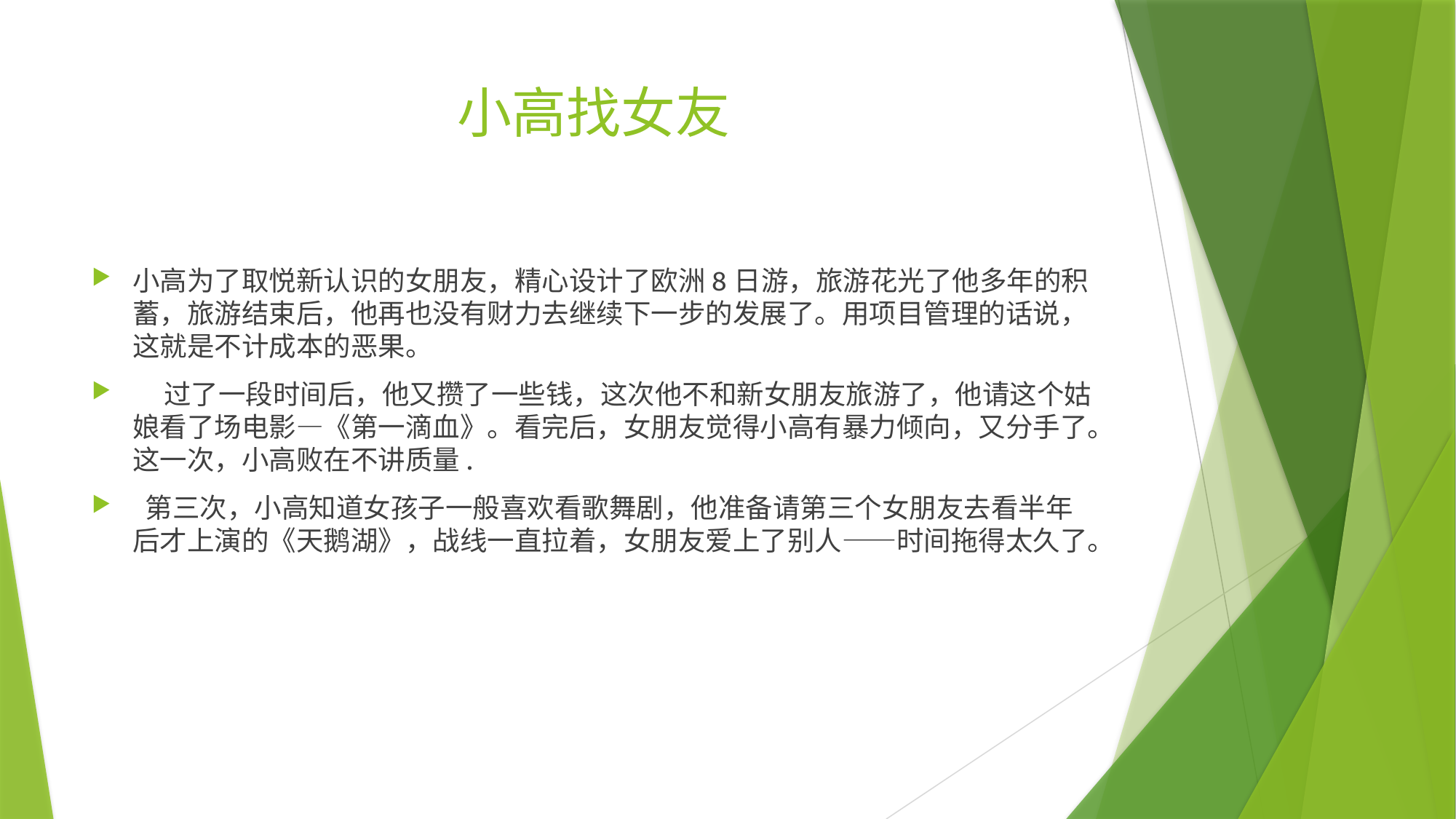

# 小高找女友
小高为了取悦新认识的女朋友，精心设计了欧洲8日游，旅游花光了他多年的积蓄，旅游结束后，他再也没有财力去继续下一步的发展了。用项目管理的话说，这就是不计成本的恶果。
    过了一段时间后，他又攒了一些钱，这次他不和新女朋友旅游了，他请这个姑娘看了场电影—《第一滴血》。看完后，女朋友觉得小高有暴力倾向，又分手了。这一次，小高败在不讲质量.
 第三次，小高知道女孩子一般喜欢看歌舞剧，他准备请第三个女朋友去看半年后才上演的《天鹅湖》，战线一直拉着，女朋友爱上了别人——时间拖得太久了。